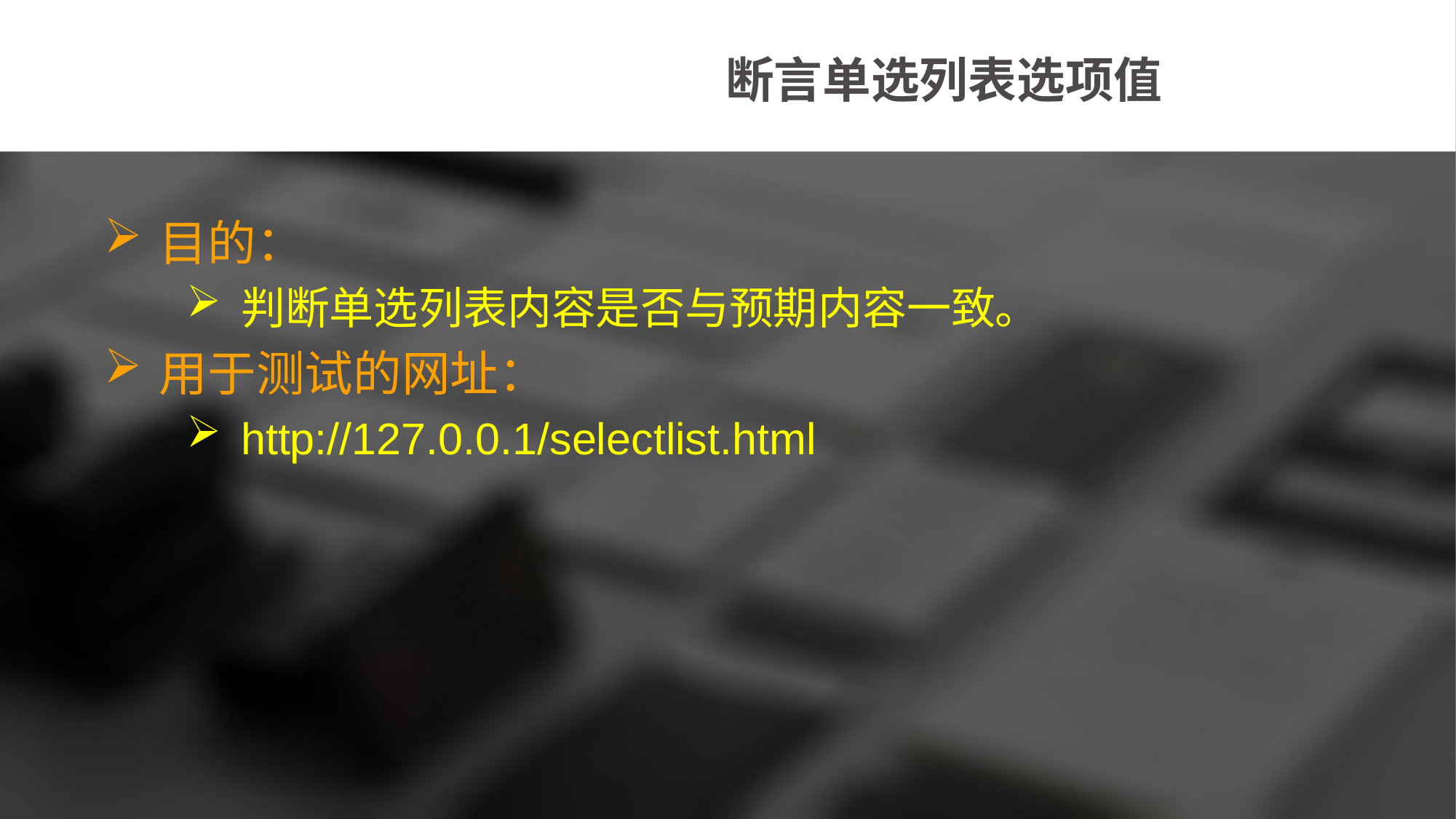

断言单选列表选项值
目的：
判断单选列表内容是否与预期内容一致。
用于测试的网址：
http://127.0.0.1/selectlist.html